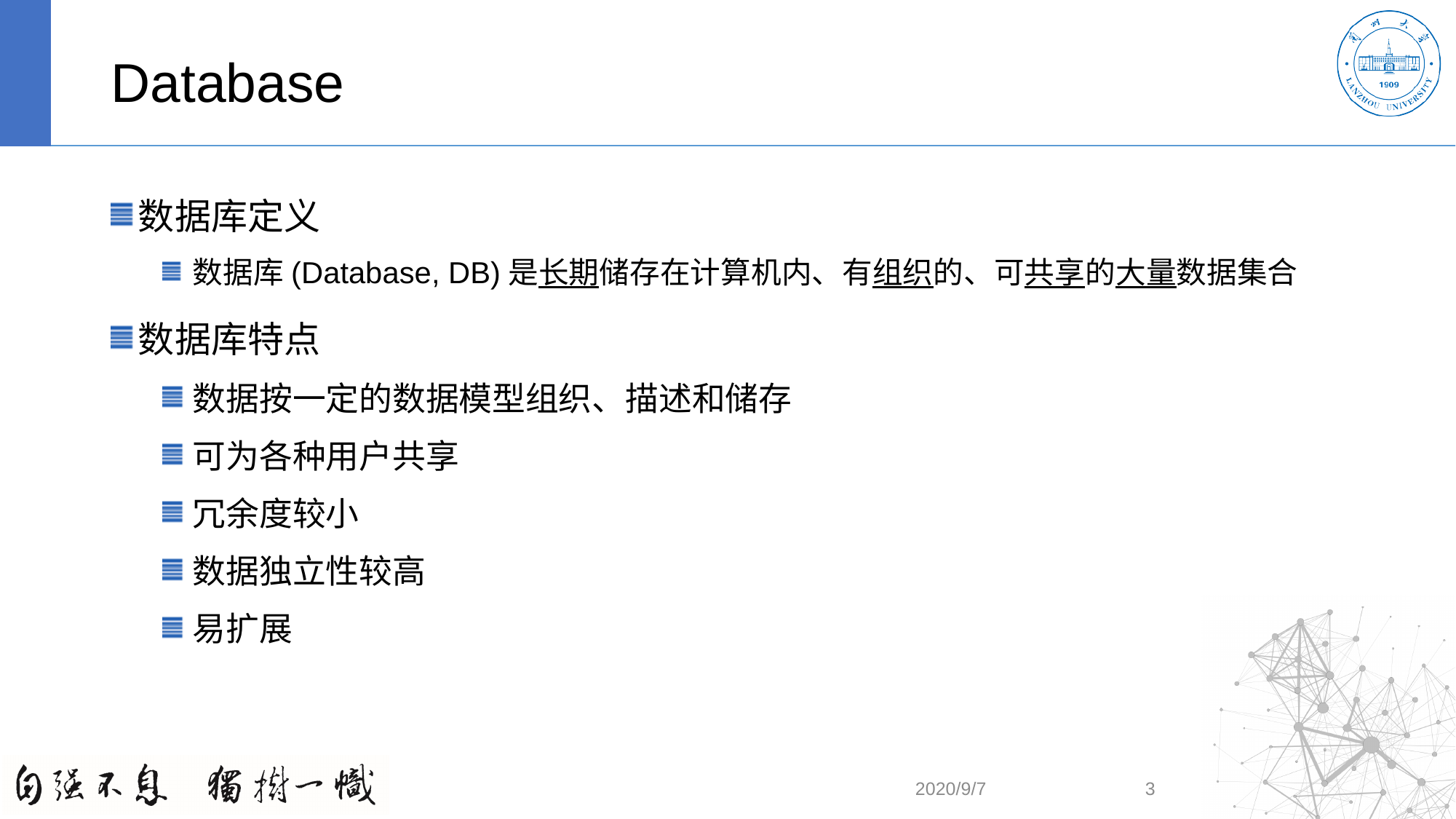

# Database
数据库定义
数据库(Database, DB)是长期储存在计算机内、有组织的、可共享的大量数据集合
数据库特点
数据按一定的数据模型组织、描述和储存
可为各种用户共享
冗余度较小
数据独立性较高
易扩展
2020/9/7
3